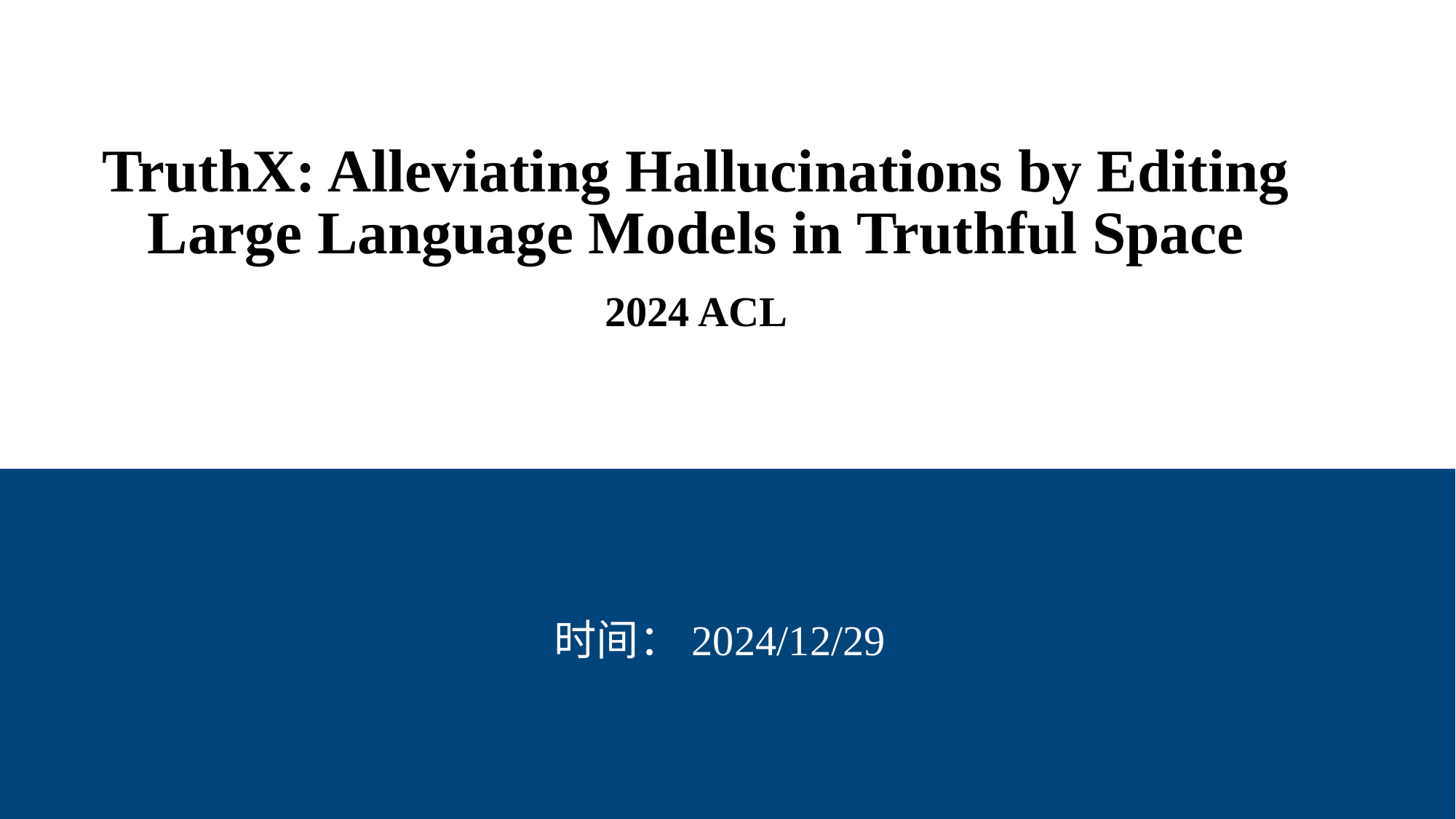

TruthX: Alleviating Hallucinations by Editing Large Language Models in Truthful Space
2024 ACL

         时间：2024/12/29